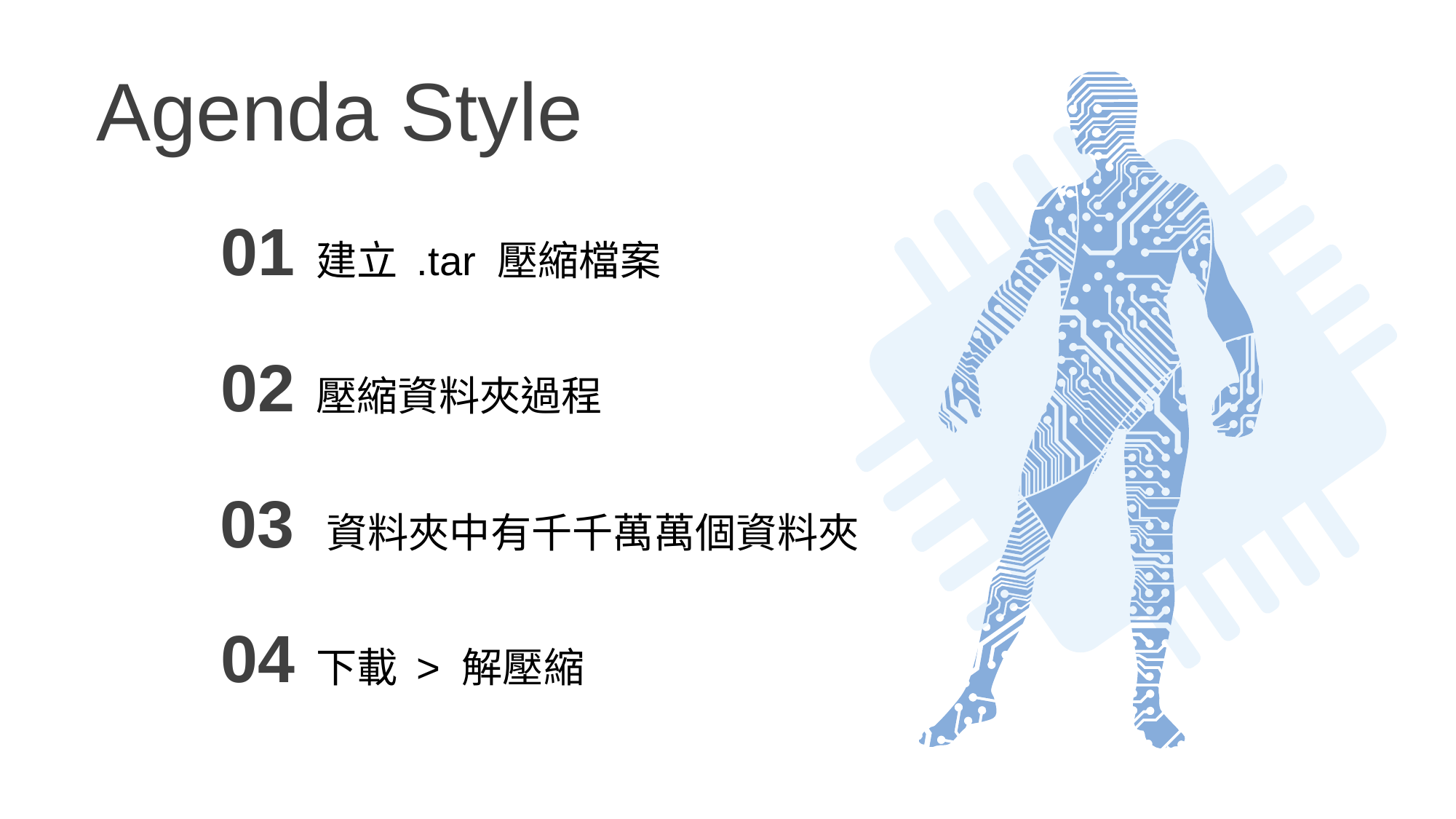

Agenda Style

01
建立 .tar 壓縮檔案
02
壓縮資料夾過程
03
資料夾中有千千萬萬個資料夾
04
下載 > 解壓縮